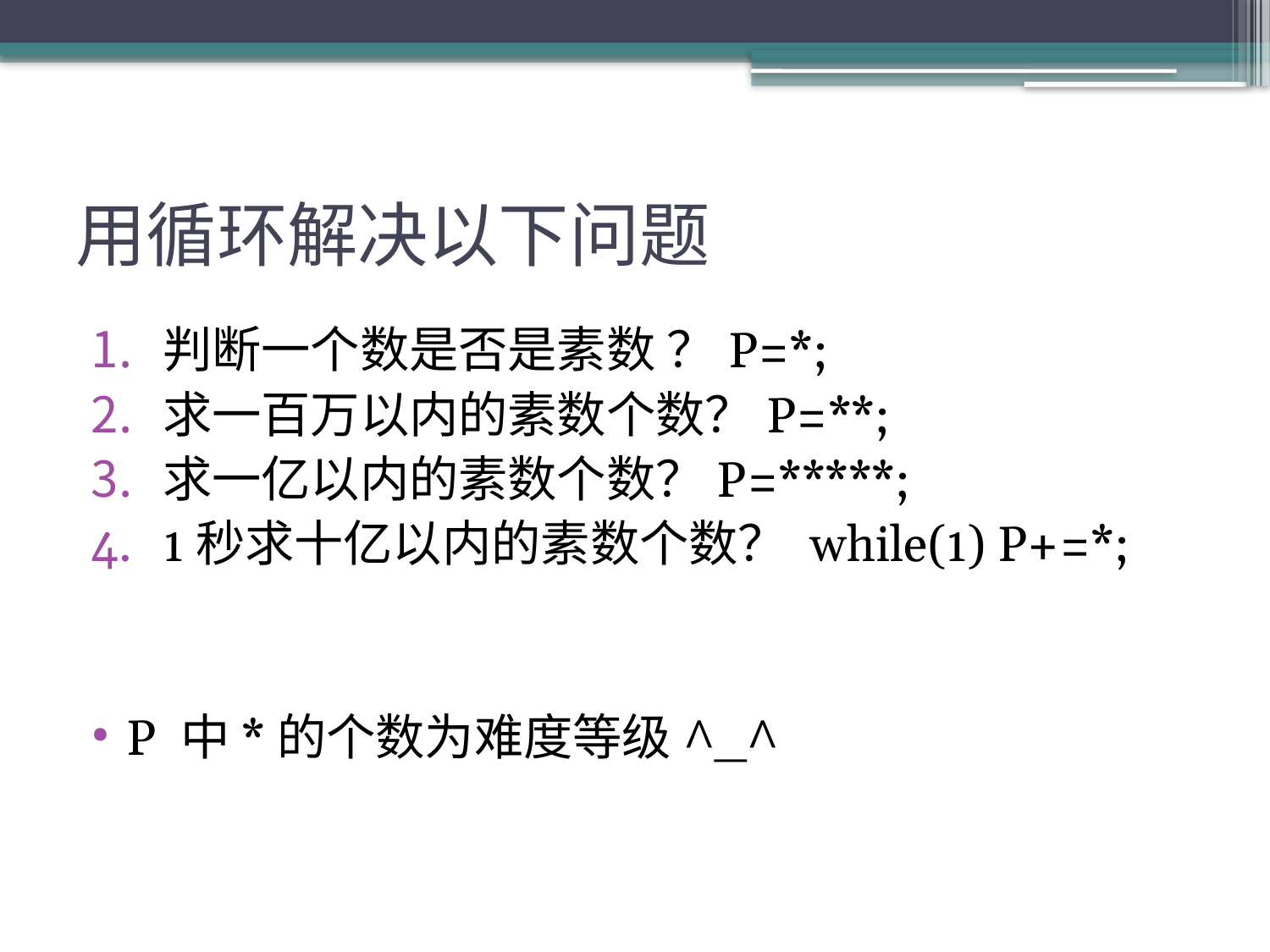

# 用循环解决以下问题
判断一个数是否是素数 ？P=*;
求一百万以内的素数个数？P=**;
求一亿以内的素数个数？P=*****;
1秒求十亿以内的素数个数？ while(1) P+=*;

P 中*的个数为难度等级^_^